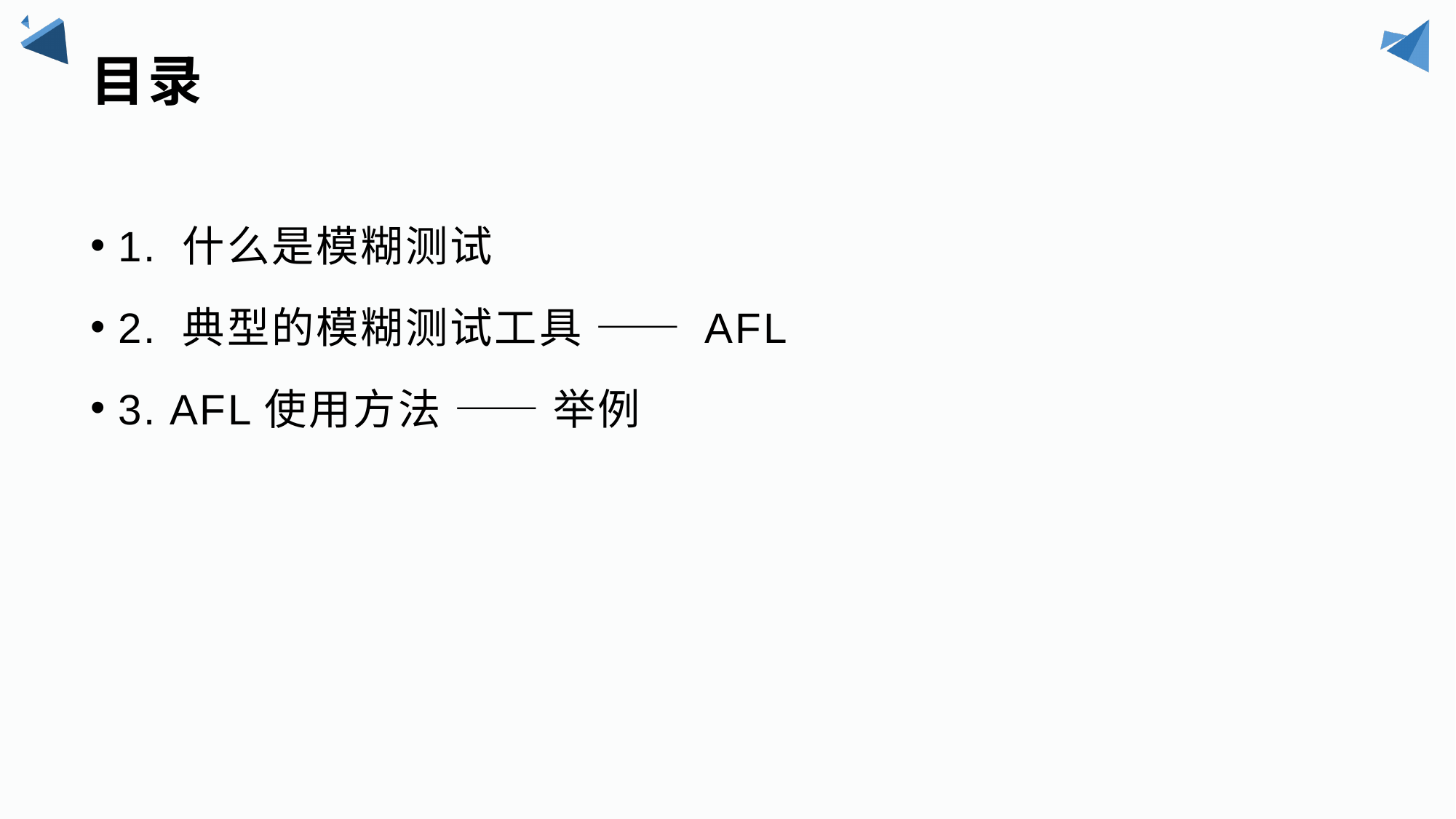

# 目录
1. 什么是模糊测试
2. 典型的模糊测试工具 —— AFL
3. AFL使用方法 —— 举例